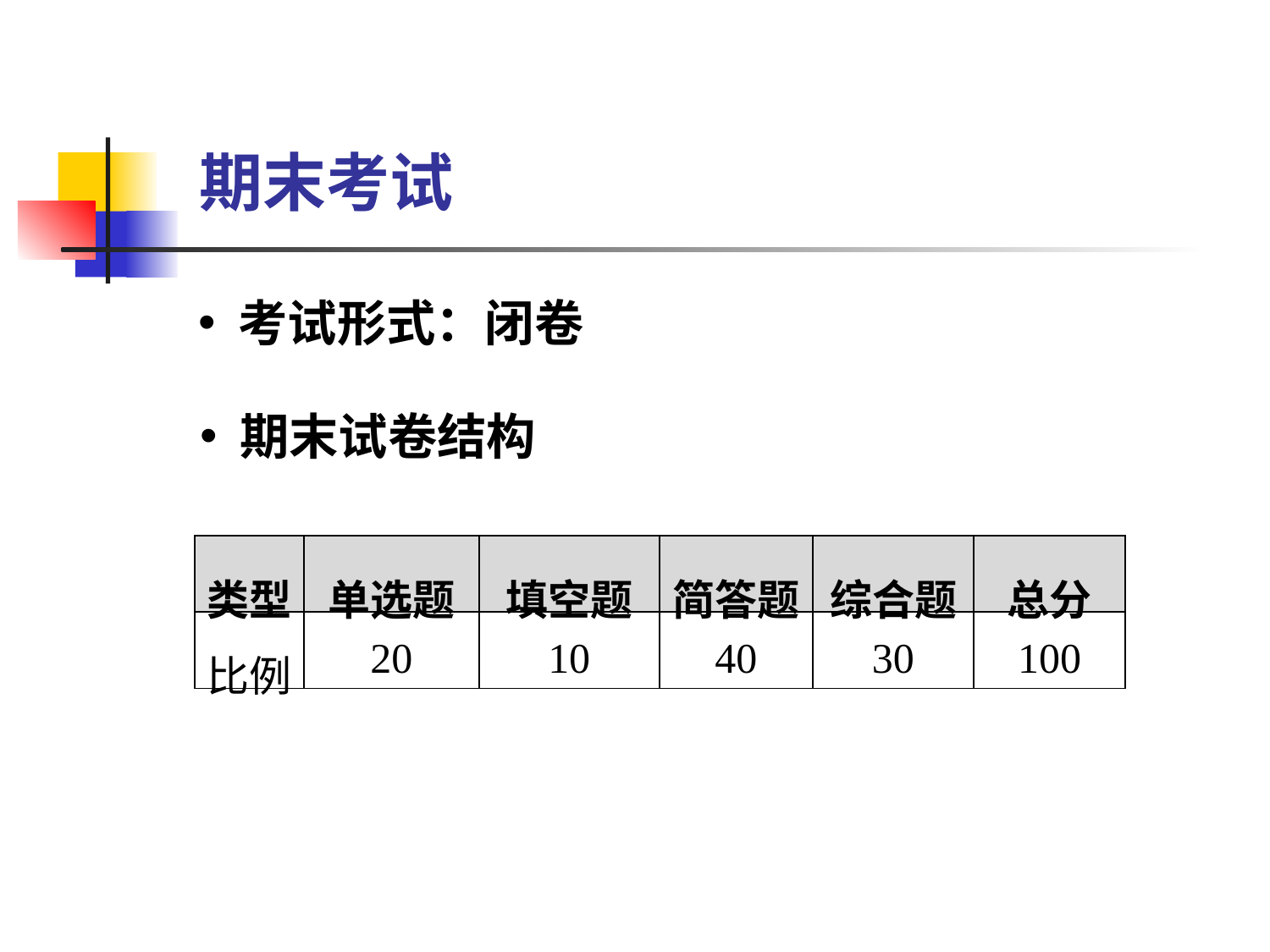

期末考试
考试形式：闭卷
期末试卷结构
| 类型 | 单选题 | 填空题 | 简答题 | 综合题 | 总分 |
| --- | --- | --- | --- | --- | --- |
| 比例 | 20 | 10 | 40 | 30 | 100 |